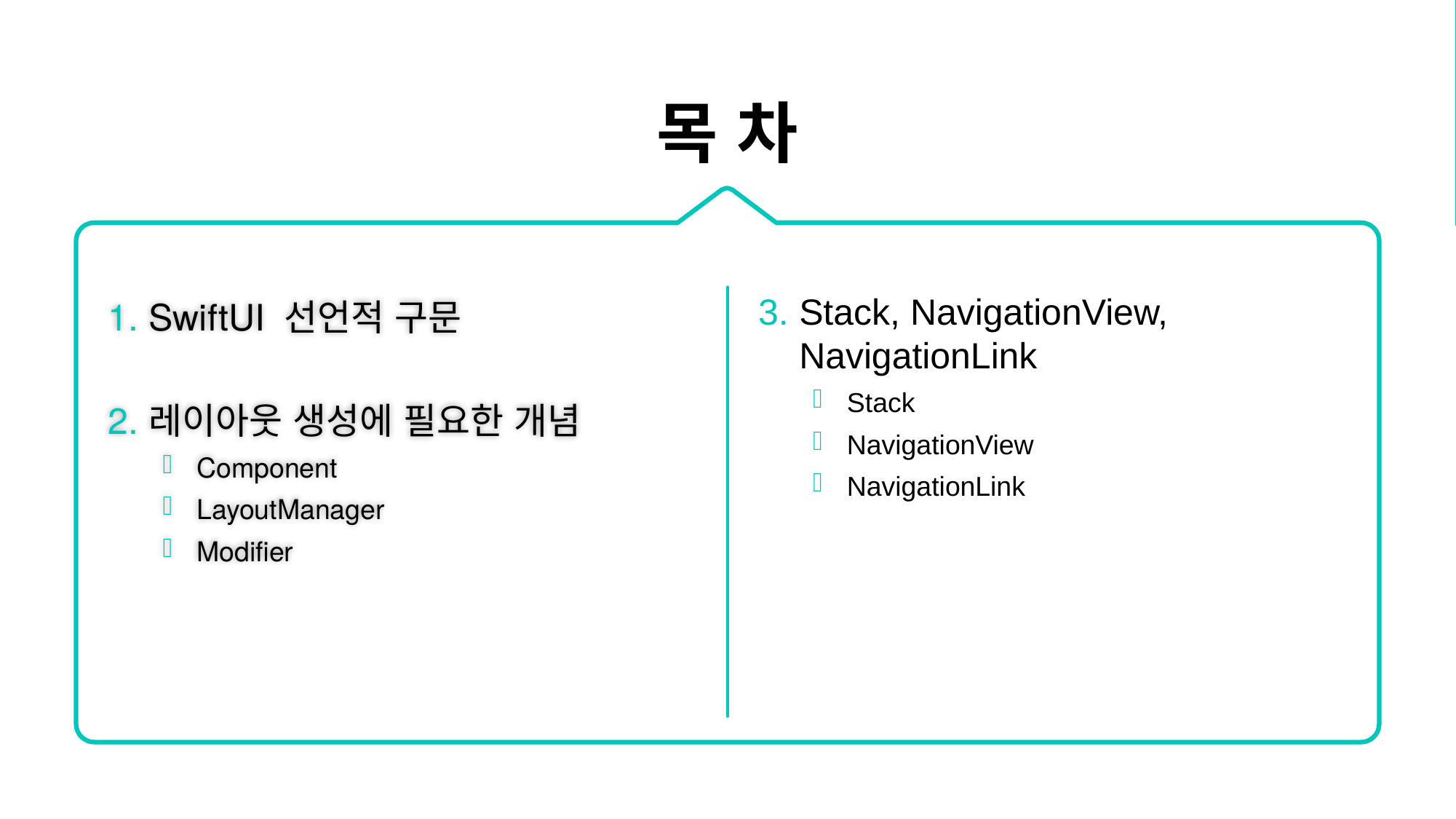

목 차

Stack, NavigationView, NavigationLink
Stack
NavigationView
NavigationLink

SwiftUI 선언적 구문

레이아웃 생성에 필요한 개념
Component
LayoutManager
Modifier